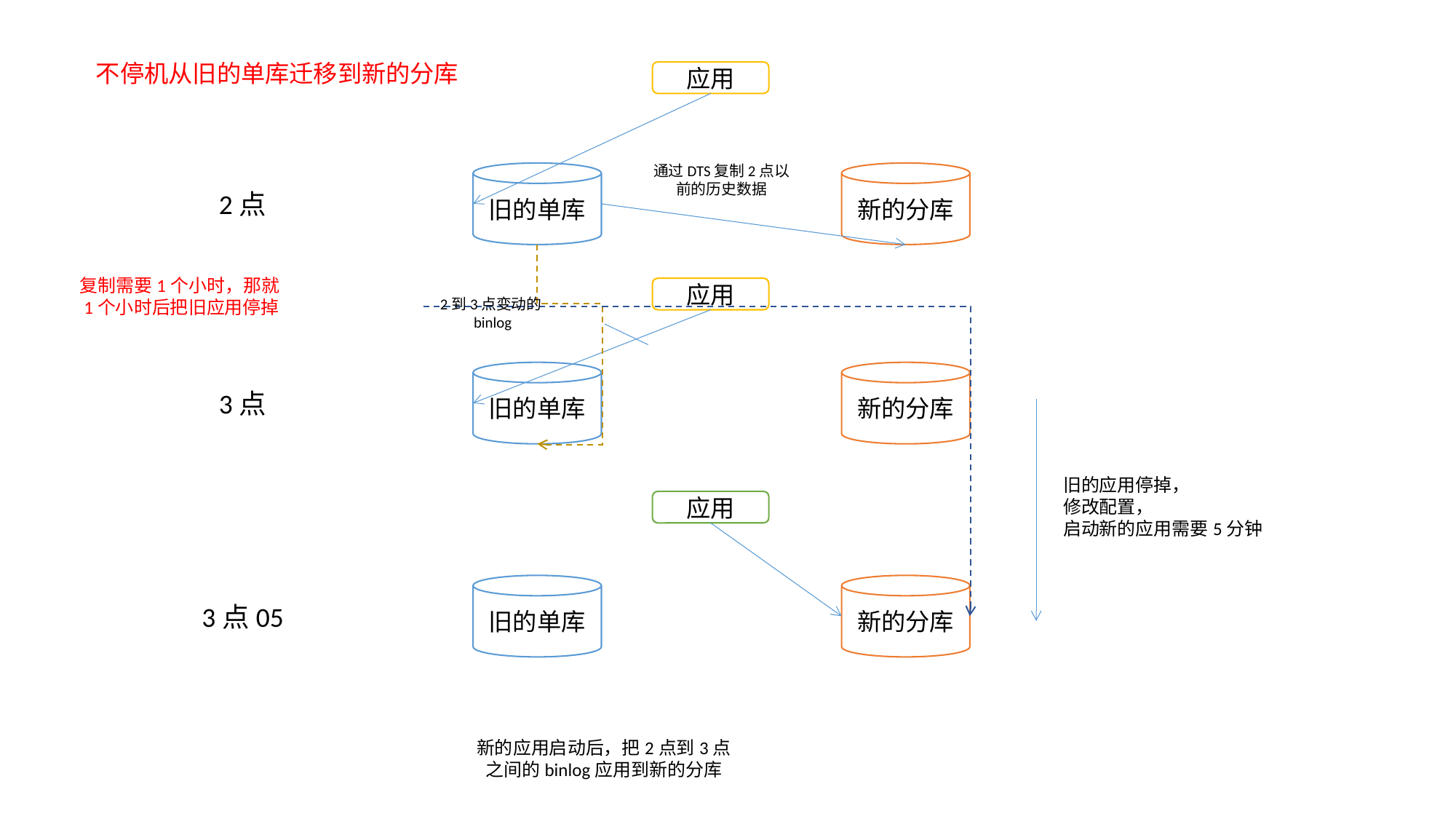

不停机从旧的单库迁移到新的分库
应用
通过DTS复制2点以前的历史数据
旧的单库
新的分库
2点
复制需要1个小时，那就1个小时后把旧应用停掉
应用
2到3点变动的binlog
旧的单库
新的分库
3点
旧的应用停掉，
修改配置，
启动新的应用需要5分钟
应用
旧的单库
新的分库
3点05
新的应用启动后，把2点到3点之间的binlog应用到新的分库